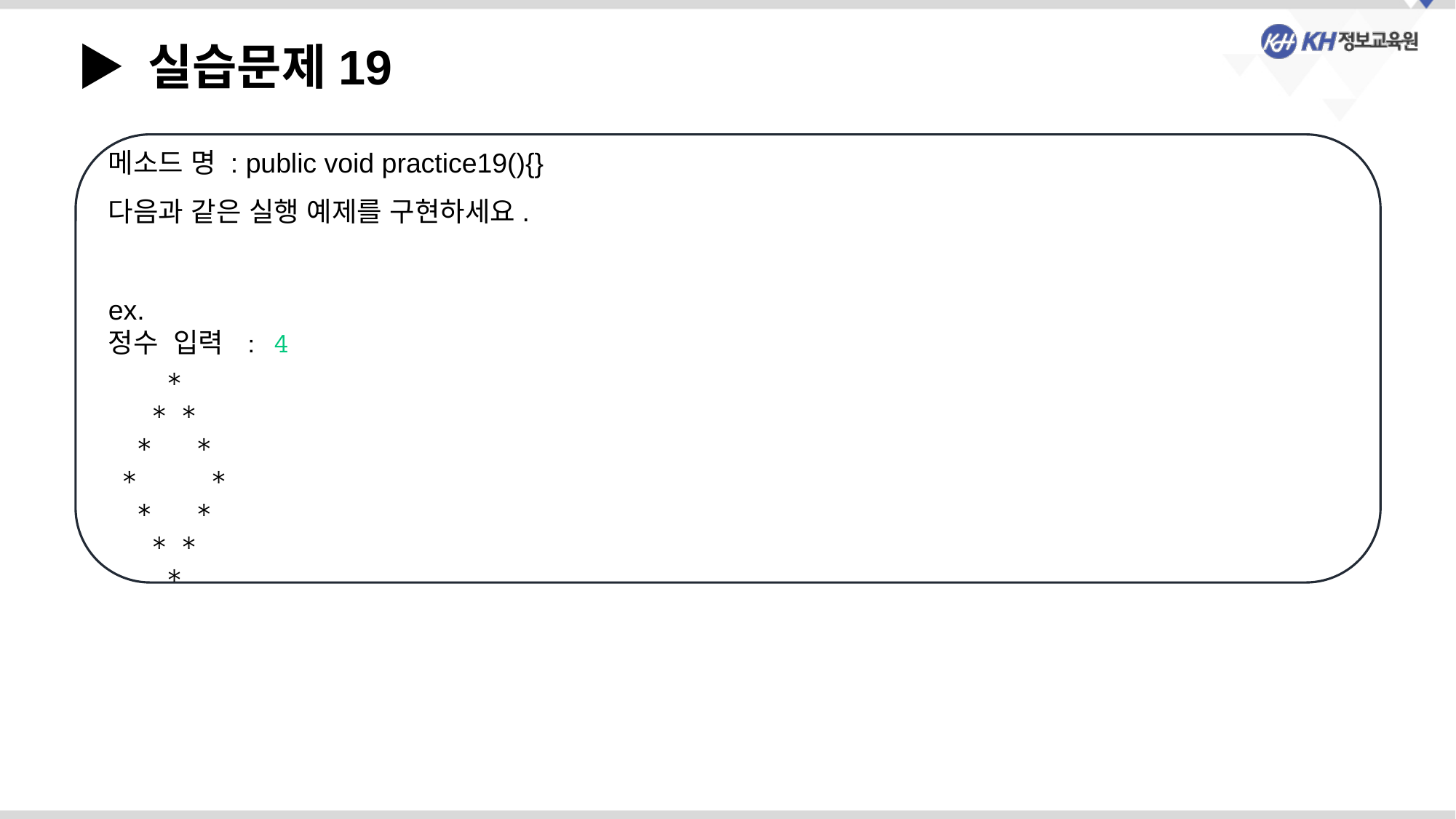

▶ 실습문제19
메소드 명 : public void practice19(){}
다음과 같은 실행 예제를 구현하세요.

ex.
정수 입력 : 4
    *
   * *
  *   *
 *     *
  *   *
   * *
    *